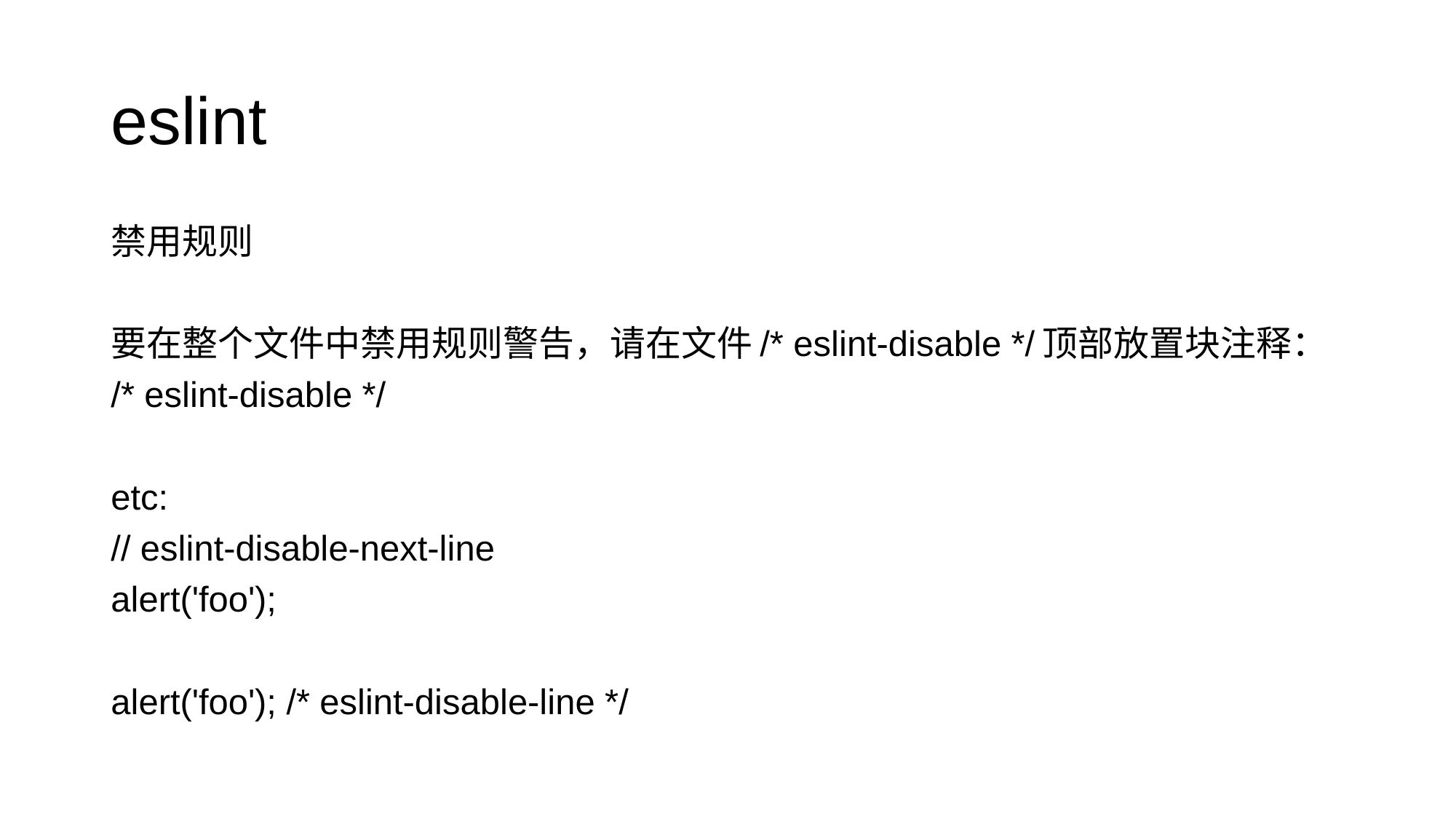

# eslint
禁用规则

要在整个文件中禁用规则警告，请在文件/* eslint-disable */顶部放置块注释：
/* eslint-disable */

etc:
// eslint-disable-next-line
alert('foo');

alert('foo'); /* eslint-disable-line */